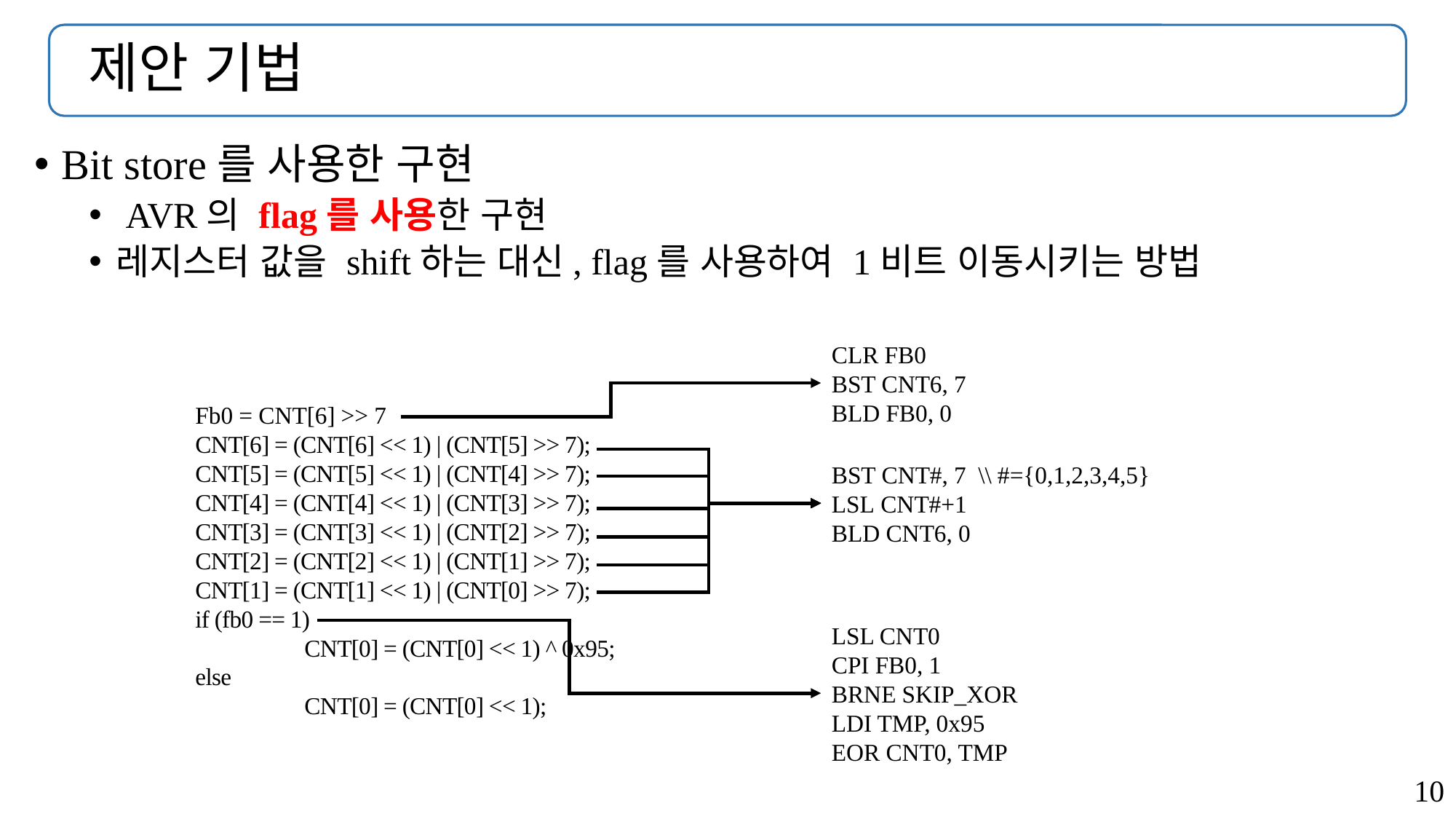

# 제안 기법
Bit store를 사용한 구현
 AVR의 flag를 사용한 구현
레지스터 값을 shift하는 대신, flag를 사용하여 1비트 이동시키는 방법
CLR FB0
BST CNT6, 7
BLD FB0, 0
Fb0 = CNT[6] >> 7
CNT[6] = (CNT[6] << 1) | (CNT[5] >> 7);
CNT[5] = (CNT[5] << 1) | (CNT[4] >> 7);
CNT[4] = (CNT[4] << 1) | (CNT[3] >> 7);
CNT[3] = (CNT[3] << 1) | (CNT[2] >> 7);
CNT[2] = (CNT[2] << 1) | (CNT[1] >> 7);
CNT[1] = (CNT[1] << 1) | (CNT[0] >> 7);
if (fb0 == 1)
	CNT[0] = (CNT[0] << 1) ^ 0x95;
else
	CNT[0] = (CNT[0] << 1);
BST CNT#, 7  \\ #={0,1,2,3,4,5}
LSL CNT#+1
BLD CNT6, 0
LSL CNT0
CPI FB0, 1
BRNE SKIP_XOR
LDI TMP, 0x95
EOR CNT0, TMP